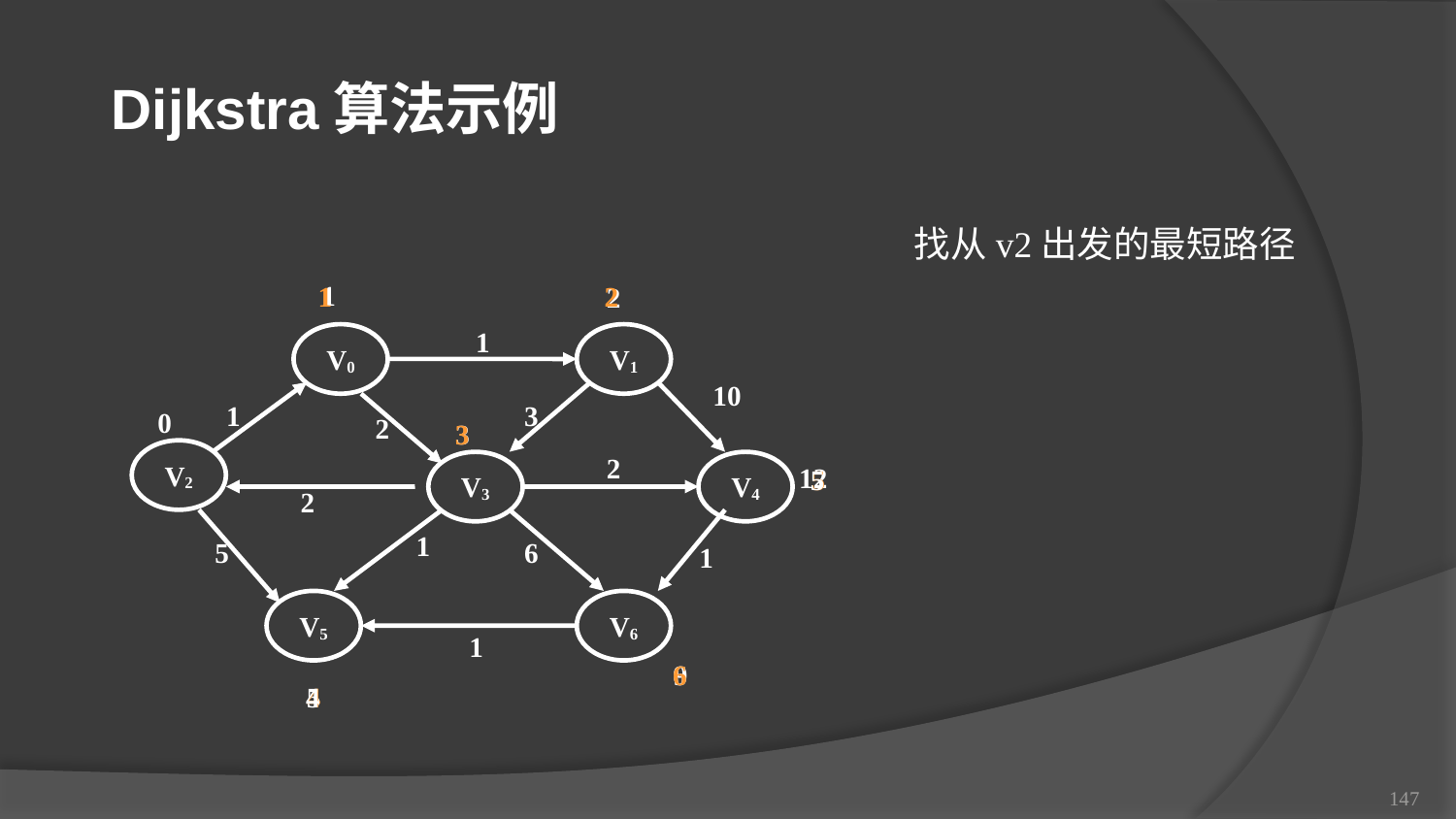

Dijkstra算法示例
找从v2出发的最短路径
1
1
2
2
1
V0
V1

10

1
3

2
V2
2
V3
V4
2

1
5
6
1
V5
V6
1

0
3
3
12
5
5
6
6
9
4
5
4
147